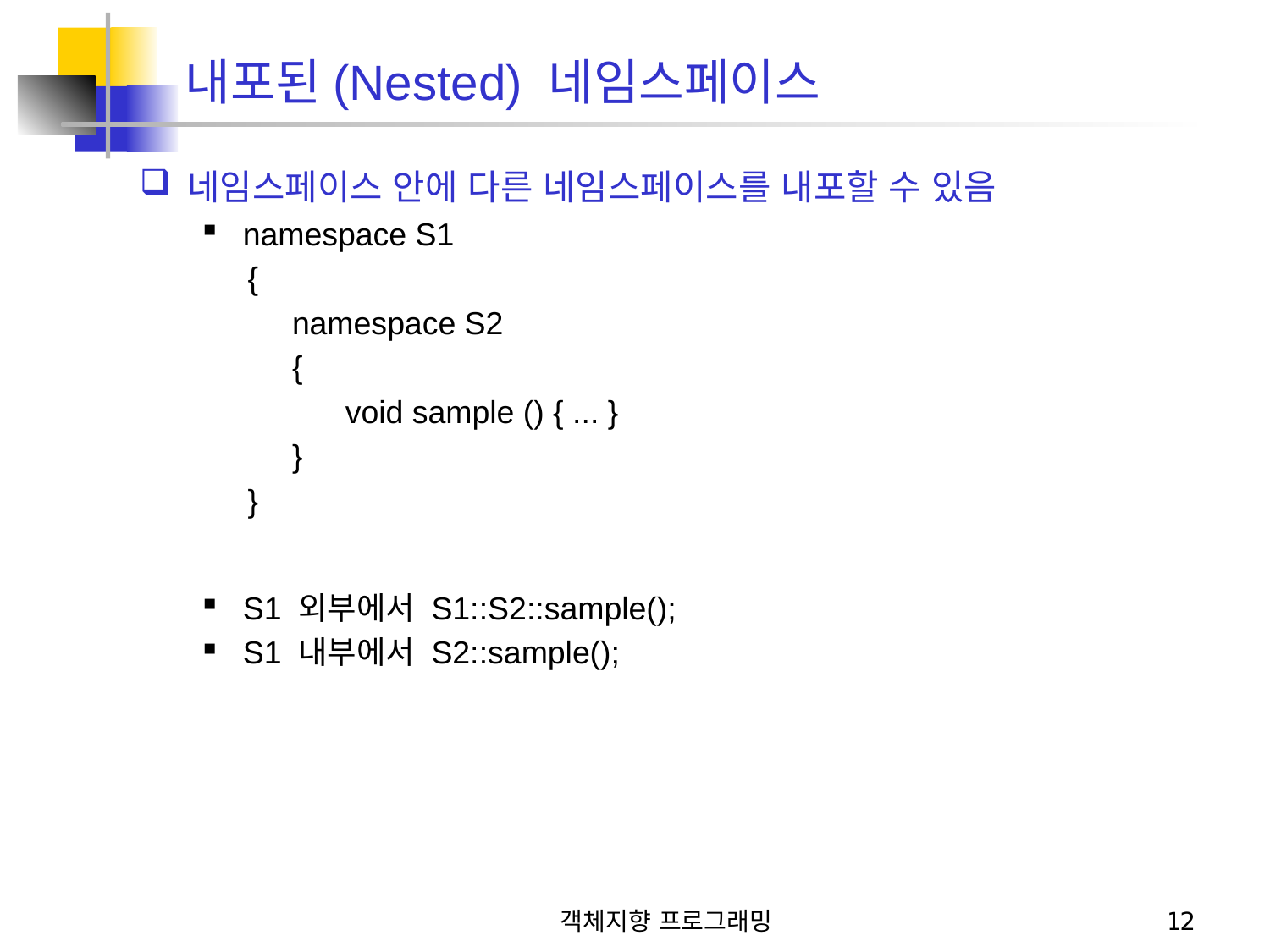

내포된(Nested) 네임스페이스
네임스페이스 안에 다른 네임스페이스를 내포할 수 있음
namespace S1
     {
          namespace S2
          {
                void sample () { ... }
          }
     }

S1 외부에서 S1::S2::sample();
S1 내부에서 S2::sample();

객체지향 프로그래밍
12